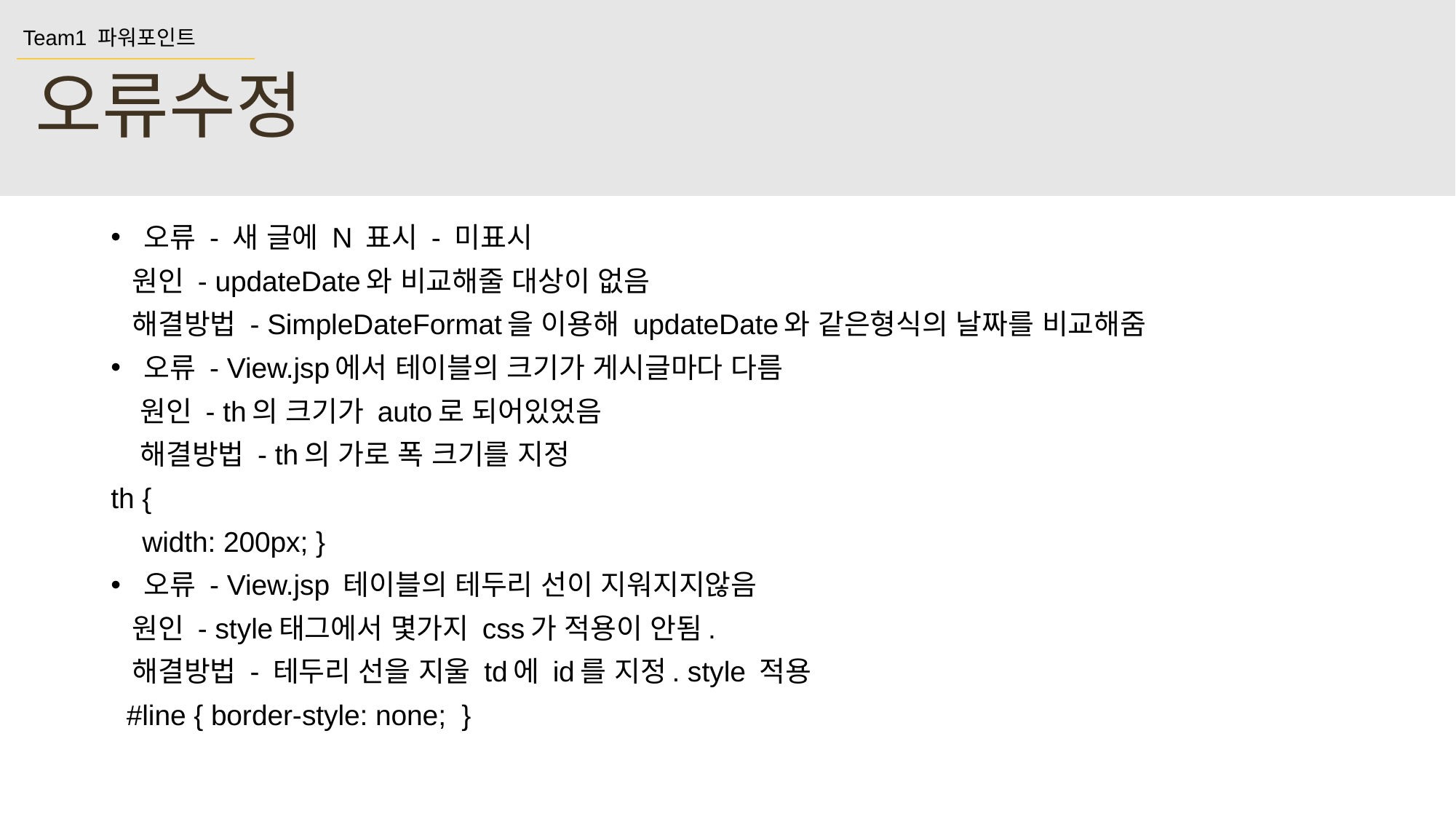

Team1 파워포인트
오류수정
오류 - 새 글에 N 표시 - 미표시
  원인 - updateDate와 비교해줄 대상이 없음
  해결방법 - SimpleDateFormat을 이용해 updateDate와 같은형식의 날짜를 비교해줌
오류 - View.jsp에서 테이블의 크기가 게시글마다 다름
   원인 - th의 크기가 auto로 되어있었음
   해결방법 - th의 가로 폭 크기를 지정
th {
    width: 200px; }
오류 - View.jsp 테이블의 테두리 선이 지워지지않음
  원인 - style태그에서 몇가지 css가 적용이 안됨.
  해결방법 - 테두리 선을 지울 td에 id를 지정. style 적용
  #line { border-style: none;  }